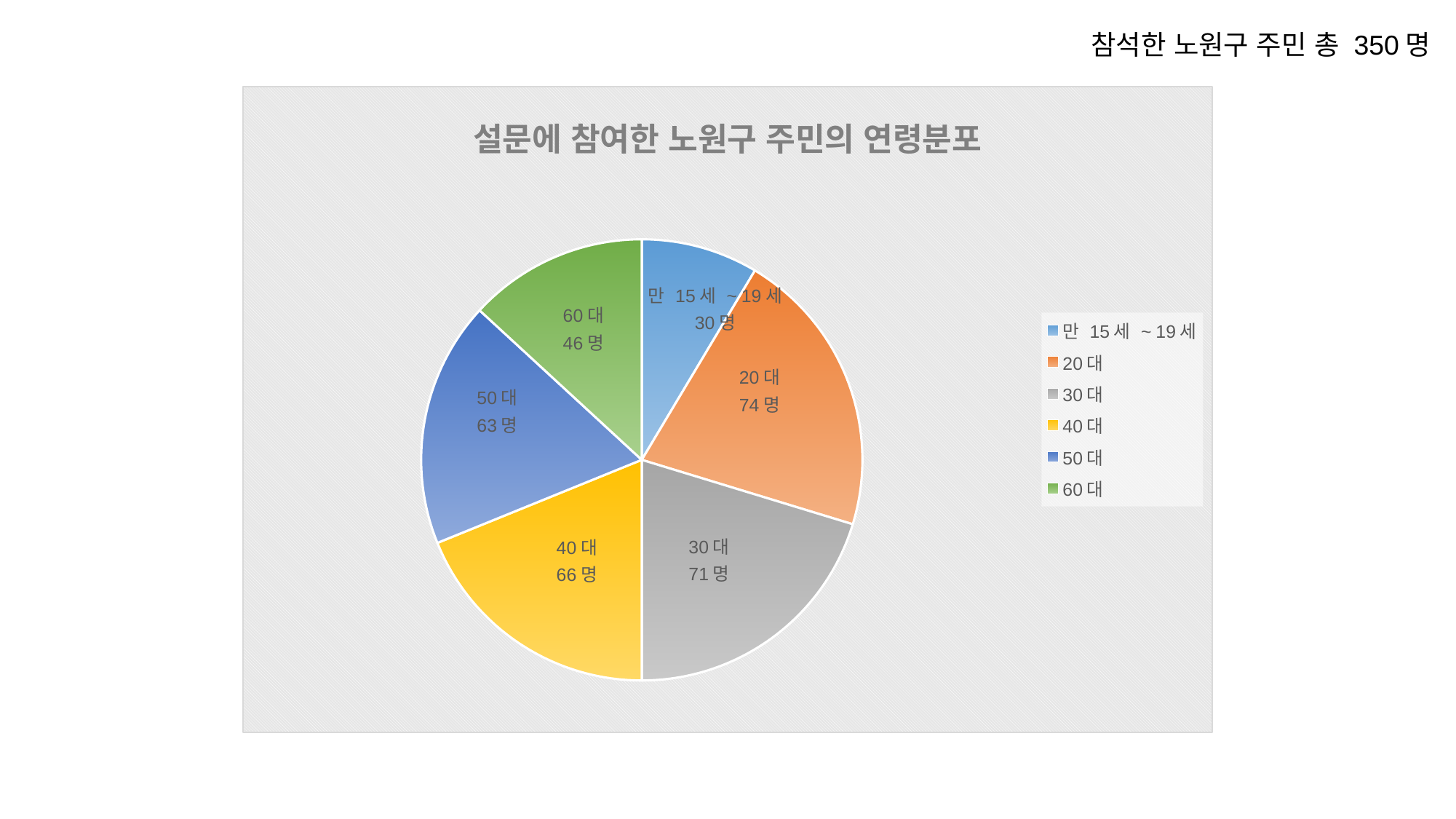

참석한 노원구 주민 총 350명

### Chart: 설문에 참여한 노원구 주민의 연령분포

| Category | 설문에 참여한 공릉 2동 주민의 연령분포 |
|---|---|
| 만 15세 ~ 19세 | 30.0 |
| 20대 | 74.0 |
| 30대 | 71.0 |
| 40대 | 66.0 |
| 50대 | 63.0 |
| 60대 | 46.0 |